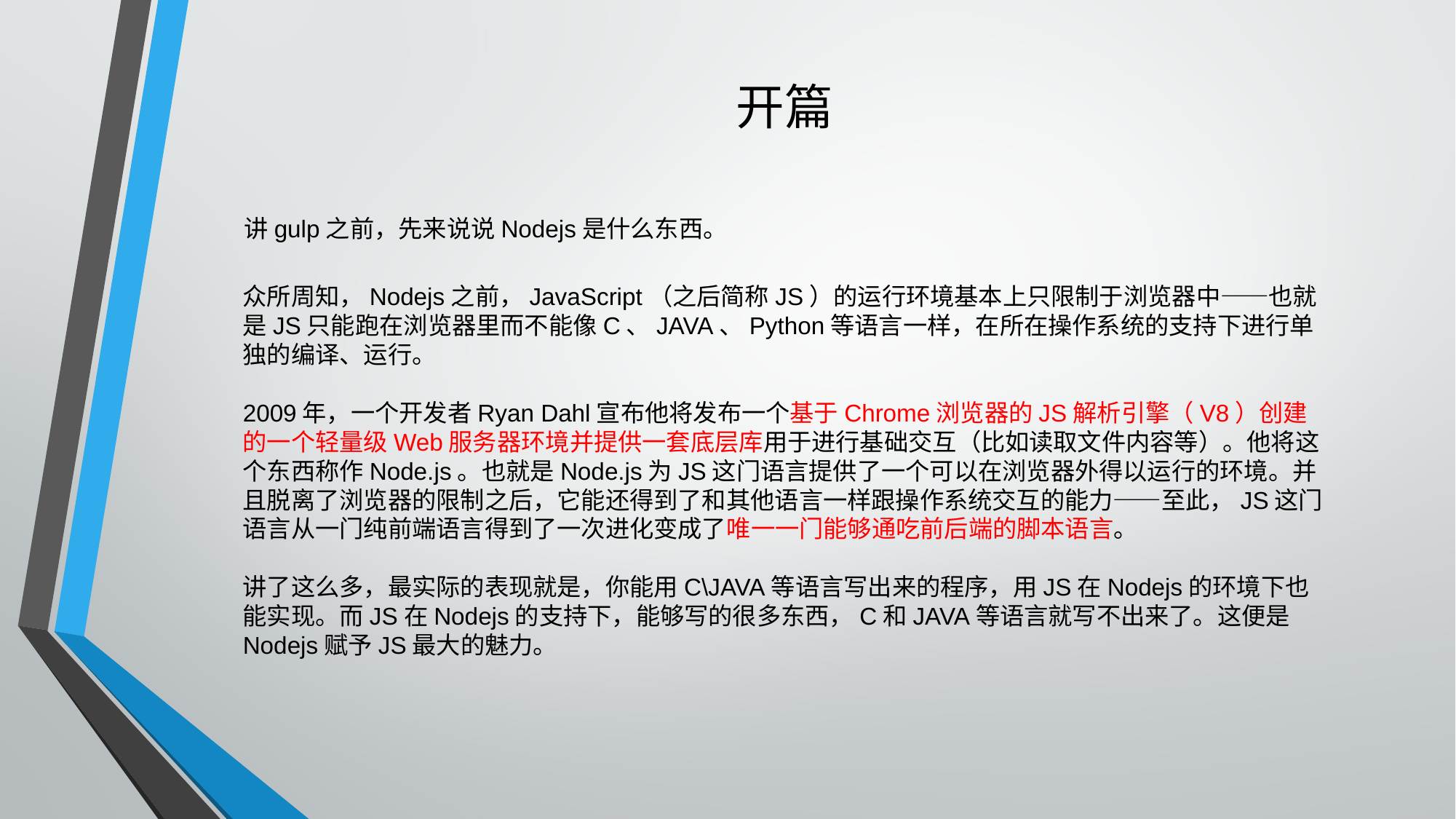

开篇
讲gulp之前，先来说说Nodejs是什么东西。
众所周知，Nodejs之前，JavaScript（之后简称JS）的运行环境基本上只限制于浏览器中——也就是JS只能跑在浏览器里而不能像C、JAVA、Python等语言一样，在所在操作系统的支持下进行单独的编译、运行。

2009年，一个开发者Ryan Dahl宣布他将发布一个基于Chrome浏览器的JS解析引擎（V8）创建的一个轻量级Web服务器环境并提供一套底层库用于进行基础交互（比如读取文件内容等）。他将这个东西称作Node.js。也就是Node.js为JS这门语言提供了一个可以在浏览器外得以运行的环境。并且脱离了浏览器的限制之后，它能还得到了和其他语言一样跟操作系统交互的能力——至此，JS这门语言从一门纯前端语言得到了一次进化变成了唯一一门能够通吃前后端的脚本语言。

讲了这么多，最实际的表现就是，你能用C\JAVA等语言写出来的程序，用JS在Nodejs的环境下也能实现。而JS在Nodejs的支持下，能够写的很多东西，C和JAVA等语言就写不出来了。这便是Nodejs赋予JS最大的魅力。